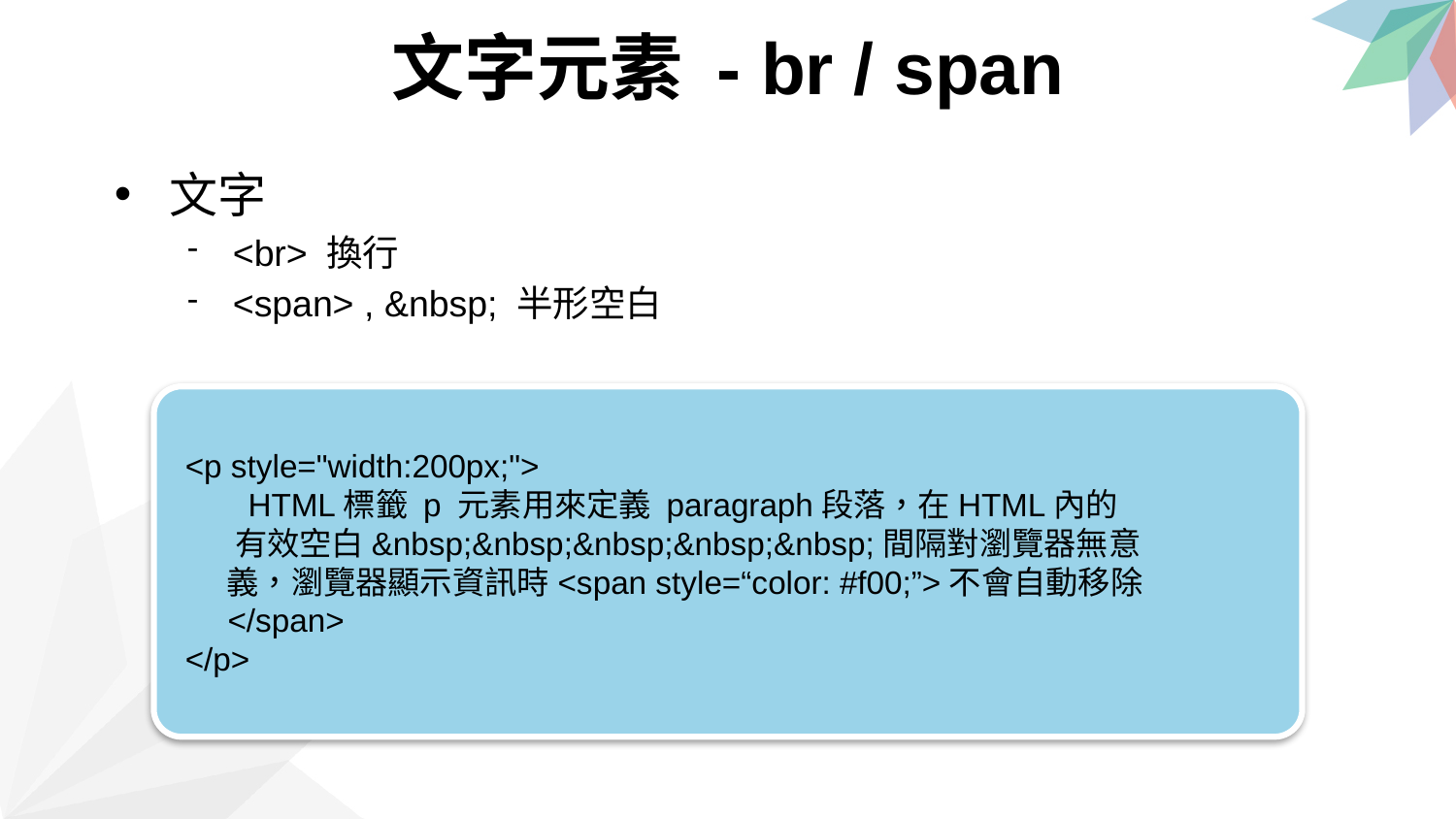

文字元素 - br / span
文字
<br> 換行
<span> , &nbsp; 半形空白

 <p style="width:200px;">
        HTML標籤 p 元素用來定義 paragraph段落，在HTML內的
       有效空白&nbsp;&nbsp;&nbsp;&nbsp;&nbsp;間隔對瀏覽器無意
       義，瀏覽器顯示資訊時<span style=“color: #f00;”>不會自動移除
      </span>
 </p>